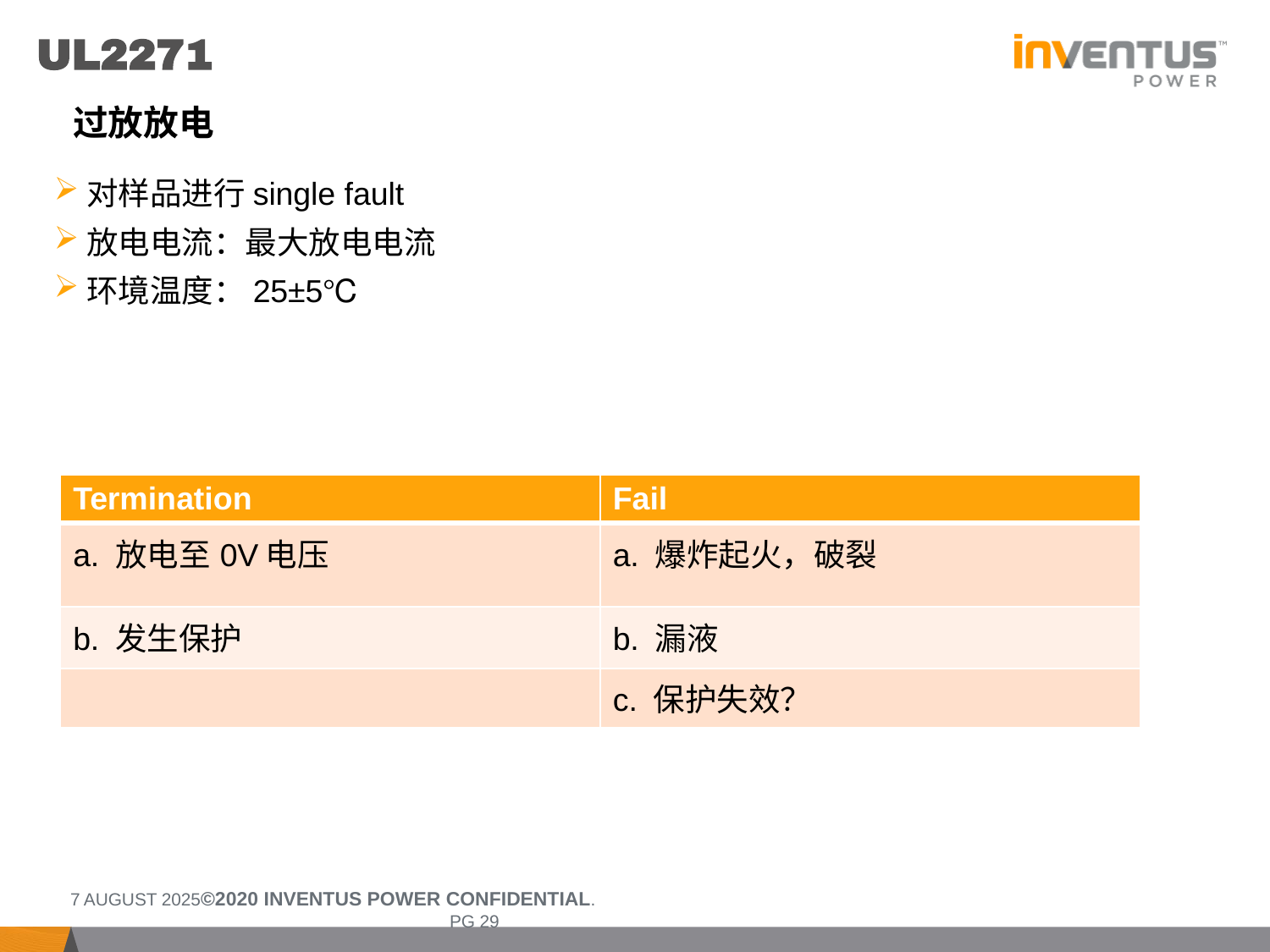

# UL2271
过放放电
对样品进行single fault
放电电流：最大放电电流
环境温度：25±5℃
| Termination | Fail |
| --- | --- |
| a. 放电至0V电压 | a. 爆炸起火，破裂 |
| b. 发生保护 | b. 漏液 |
|  | c. 保护失效？ |